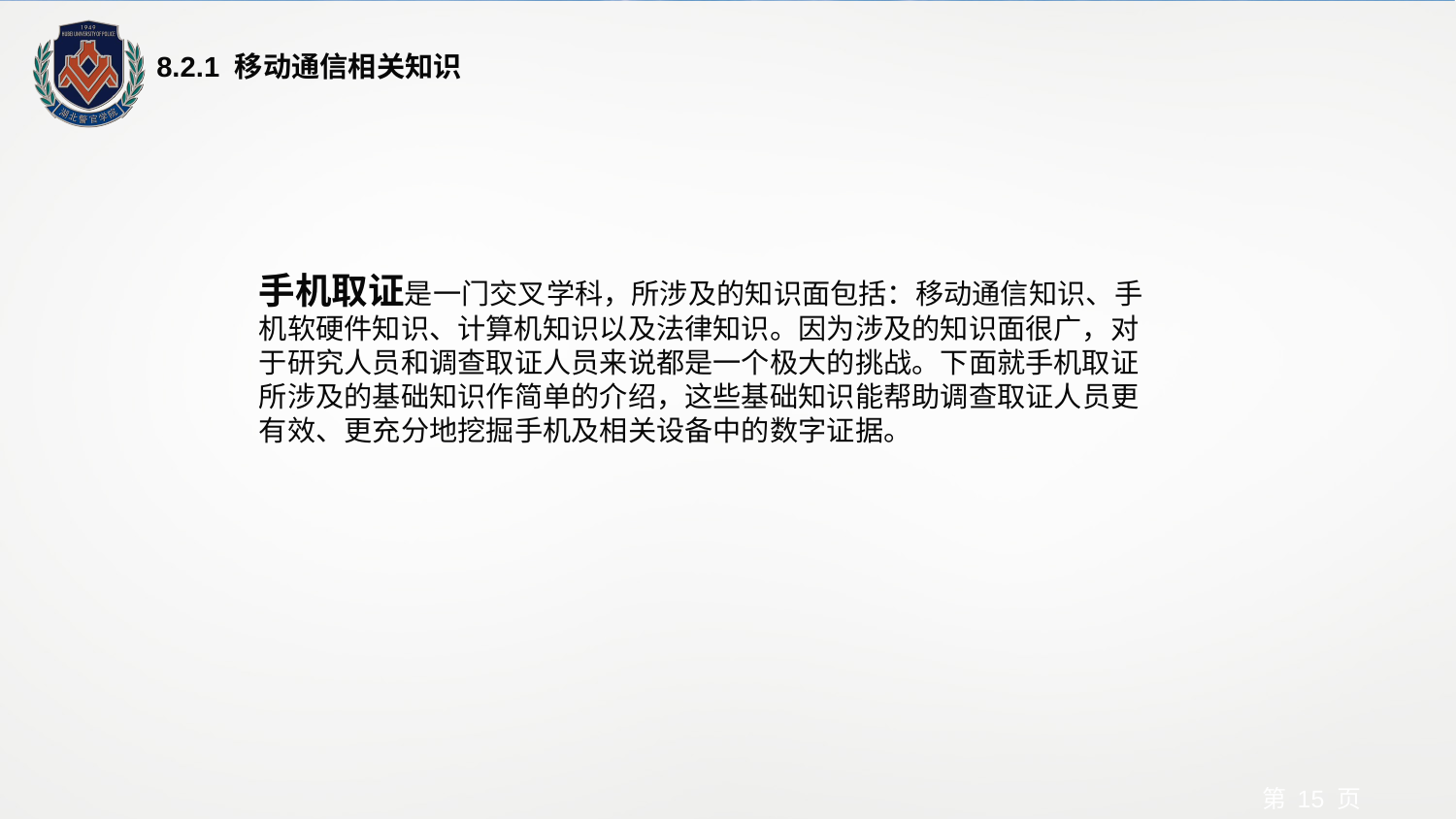

8.2.1 移动通信相关知识
手机取证是一门交叉学科，所涉及的知识面包括：移动通信知识、手机软硬件知识、计算机知识以及法律知识。因为涉及的知识面很广，对于研究人员和调查取证人员来说都是一个极大的挑战。下面就手机取证所涉及的基础知识作简单的介绍，这些基础知识能帮助调查取证人员更有效、更充分地挖掘手机及相关设备中的数字证据。

图9-14 正版程序目录结构
我们可以发现，嫌疑软件与正版软件系统结构完全一致。